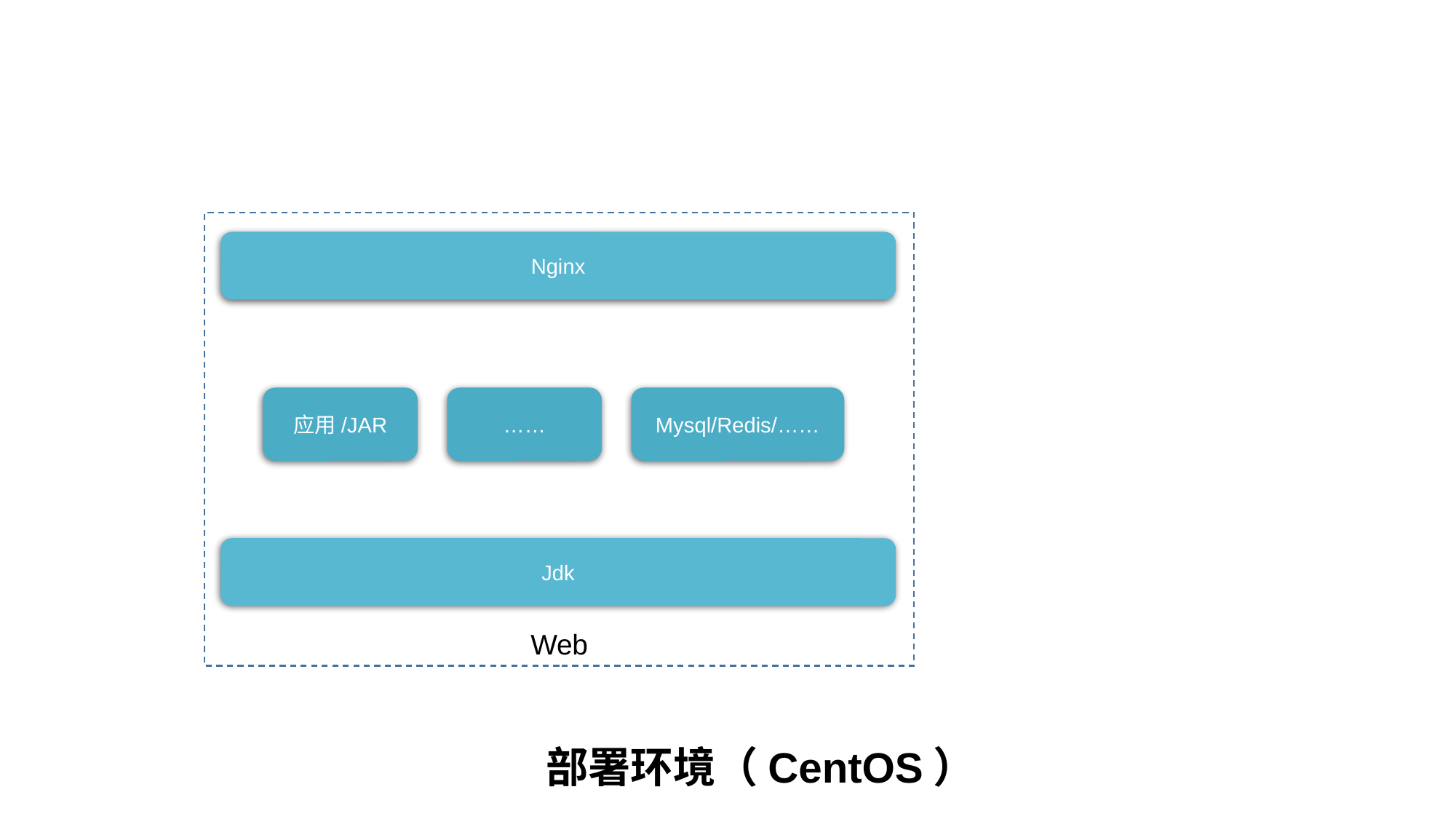

Web
Nginx
Mysql/Redis/……
……
应用/JAR
Jdk
部署环境（CentOS）
注册中心